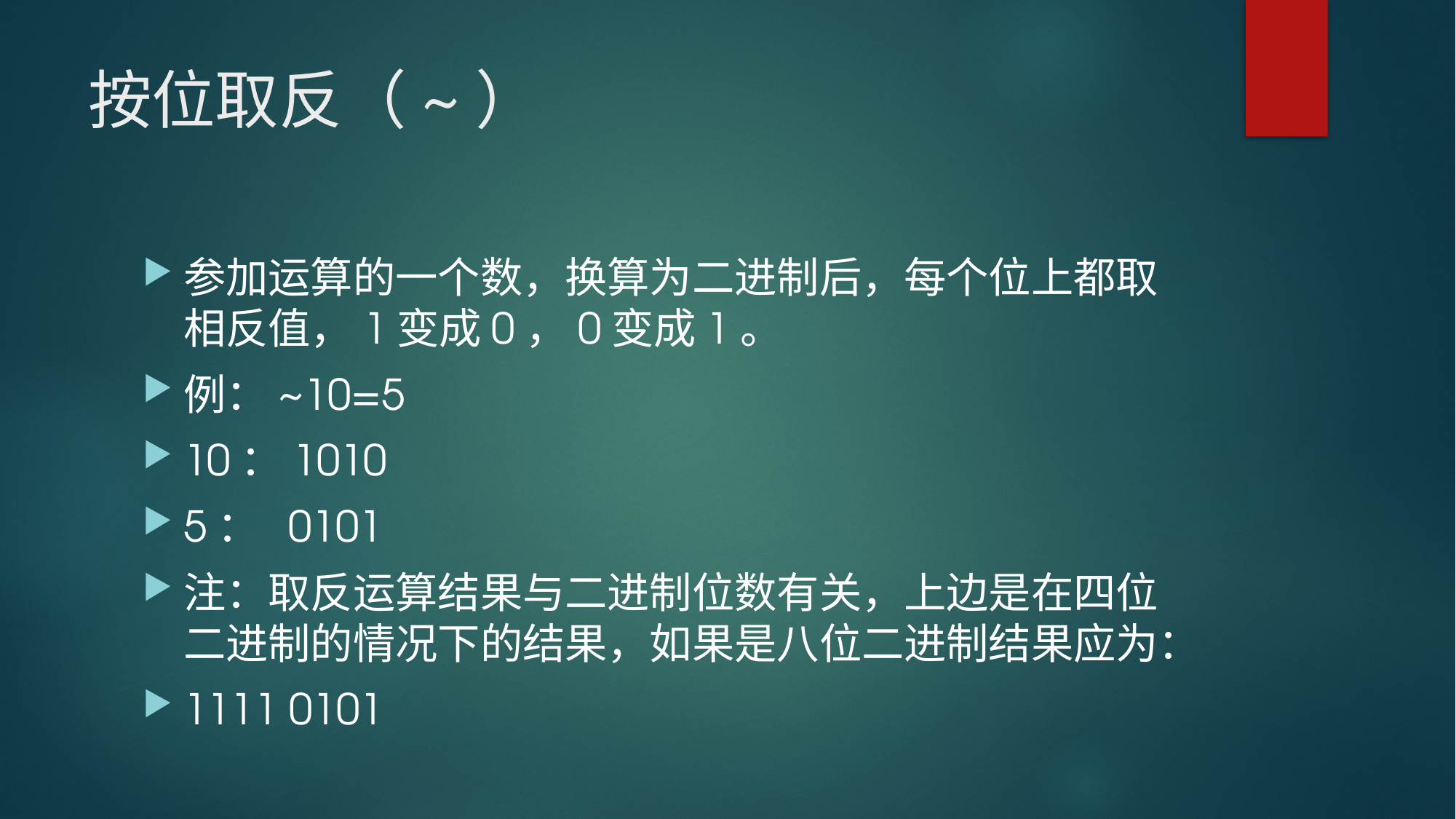

# 按位取反（~）
参加运算的一个数，换算为二进制后，每个位上都取相反值，1变成0，0变成1。
例：~10=5
10：1010
5：  0101
注：取反运算结果与二进制位数有关，上边是在四位二进制的情况下的结果，如果是八位二进制结果应为：
1111 0101